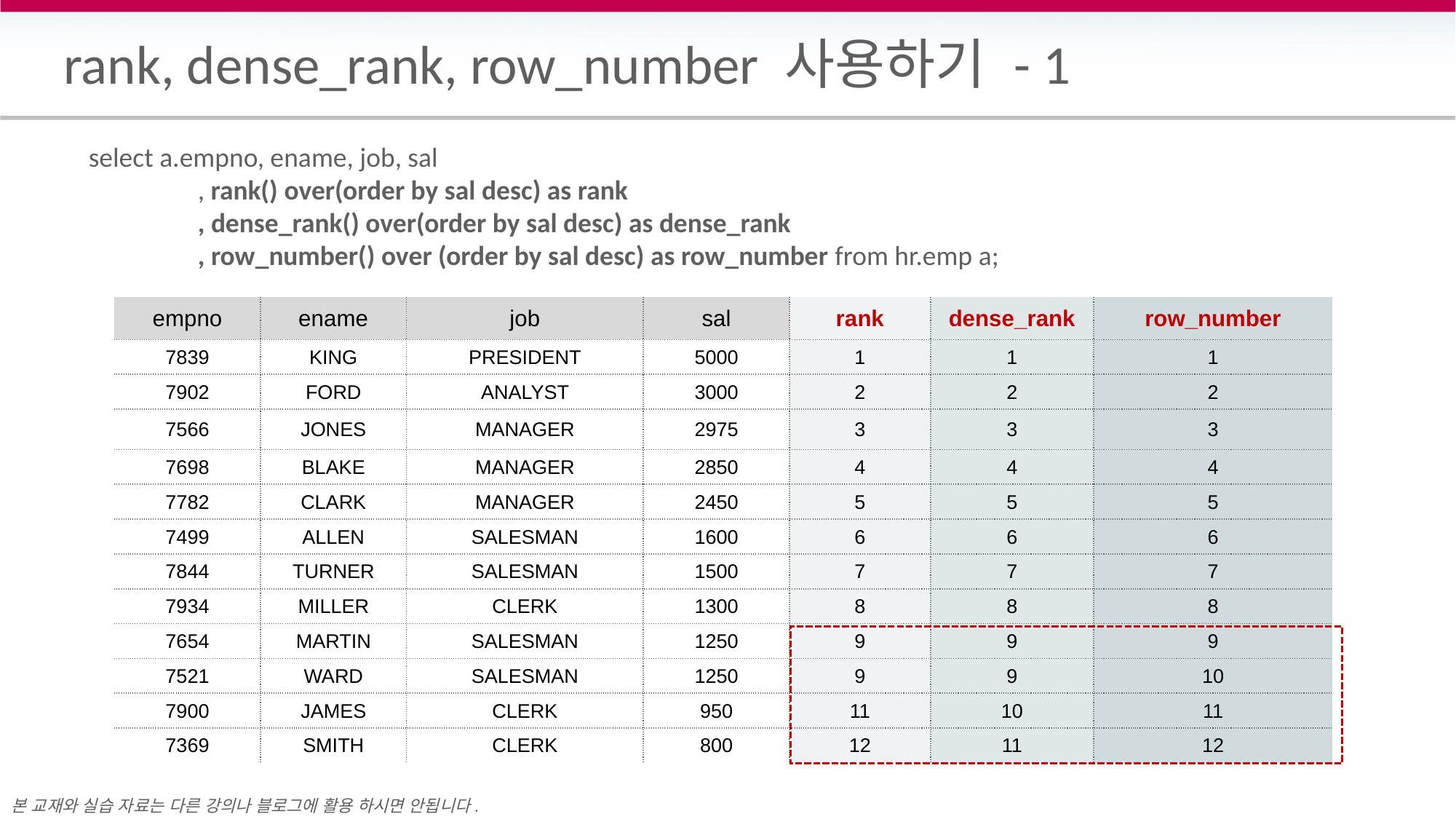

# rank, dense_rank, row_number 사용하기 - 1
select a.empno, ename, job, sal
	, rank() over(order by sal desc) as rank
	, dense_rank() over(order by sal desc) as dense_rank
	, row_number() over (order by sal desc) as row_number from hr.emp a;
| empno | ename | job | sal | rank | dense\_rank | row\_number |
| --- | --- | --- | --- | --- | --- | --- |
| 7839 | KING | PRESIDENT | 5000 | 1 | 1 | 1 |
| 7902 | FORD | ANALYST | 3000 | 2 | 2 | 2 |
| 7566 | JONES | MANAGER | 2975 | 3 | 3 | 3 |
| 7698 | BLAKE | MANAGER | 2850 | 4 | 4 | 4 |
| 7782 | CLARK | MANAGER | 2450 | 5 | 5 | 5 |
| 7499 | ALLEN | SALESMAN | 1600 | 6 | 6 | 6 |
| 7844 | TURNER | SALESMAN | 1500 | 7 | 7 | 7 |
| 7934 | MILLER | CLERK | 1300 | 8 | 8 | 8 |
| 7654 | MARTIN | SALESMAN | 1250 | 9 | 9 | 9 |
| 7521 | WARD | SALESMAN | 1250 | 9 | 9 | 10 |
| 7900 | JAMES | CLERK | 950 | 11 | 10 | 11 |
| 7369 | SMITH | CLERK | 800 | 12 | 11 | 12 |